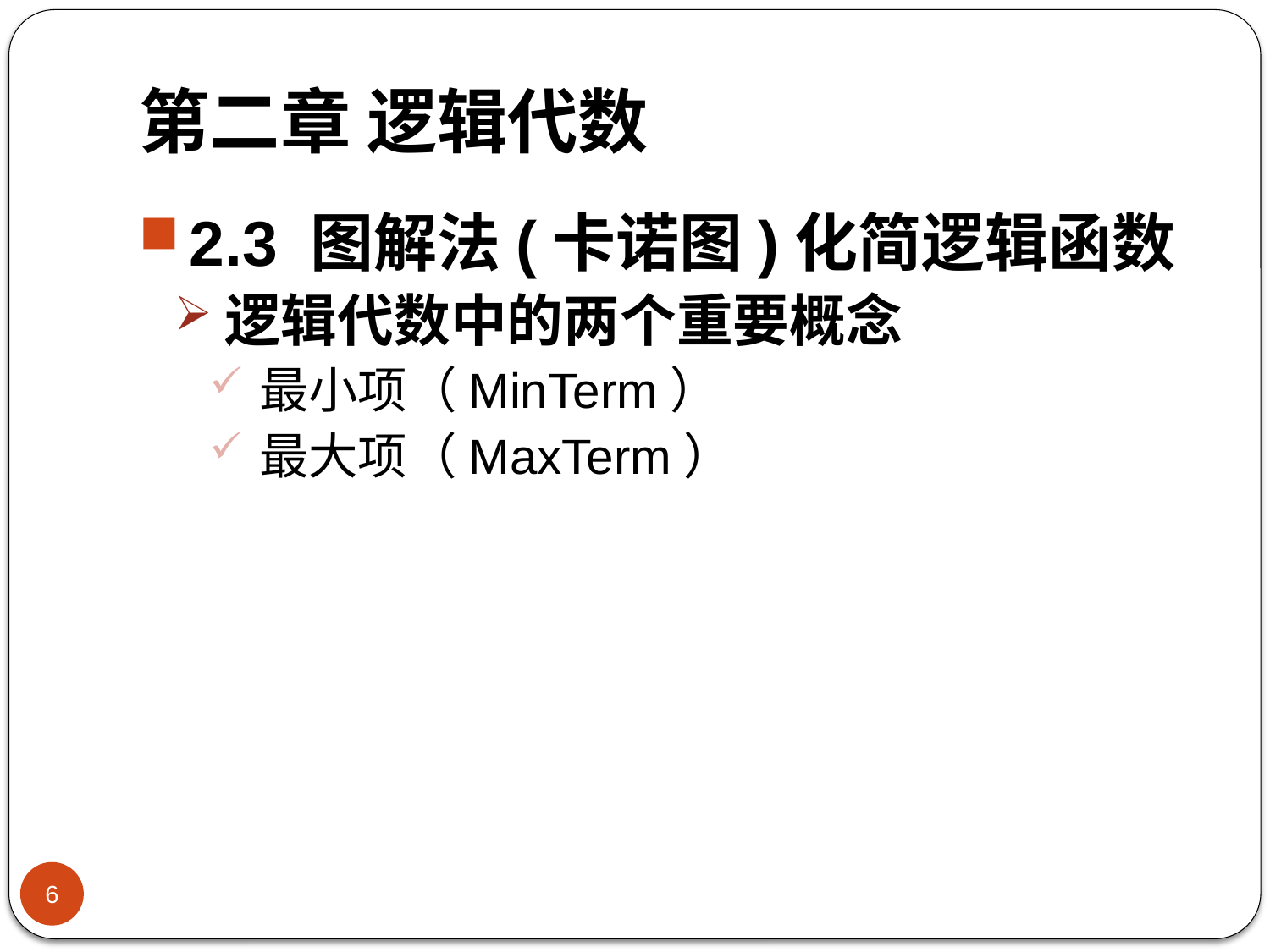

# 第二章 逻辑代数
2.3 图解法(卡诺图)化简逻辑函数
逻辑代数中的两个重要概念
最小项（MinTerm）
最大项（MaxTerm）
6